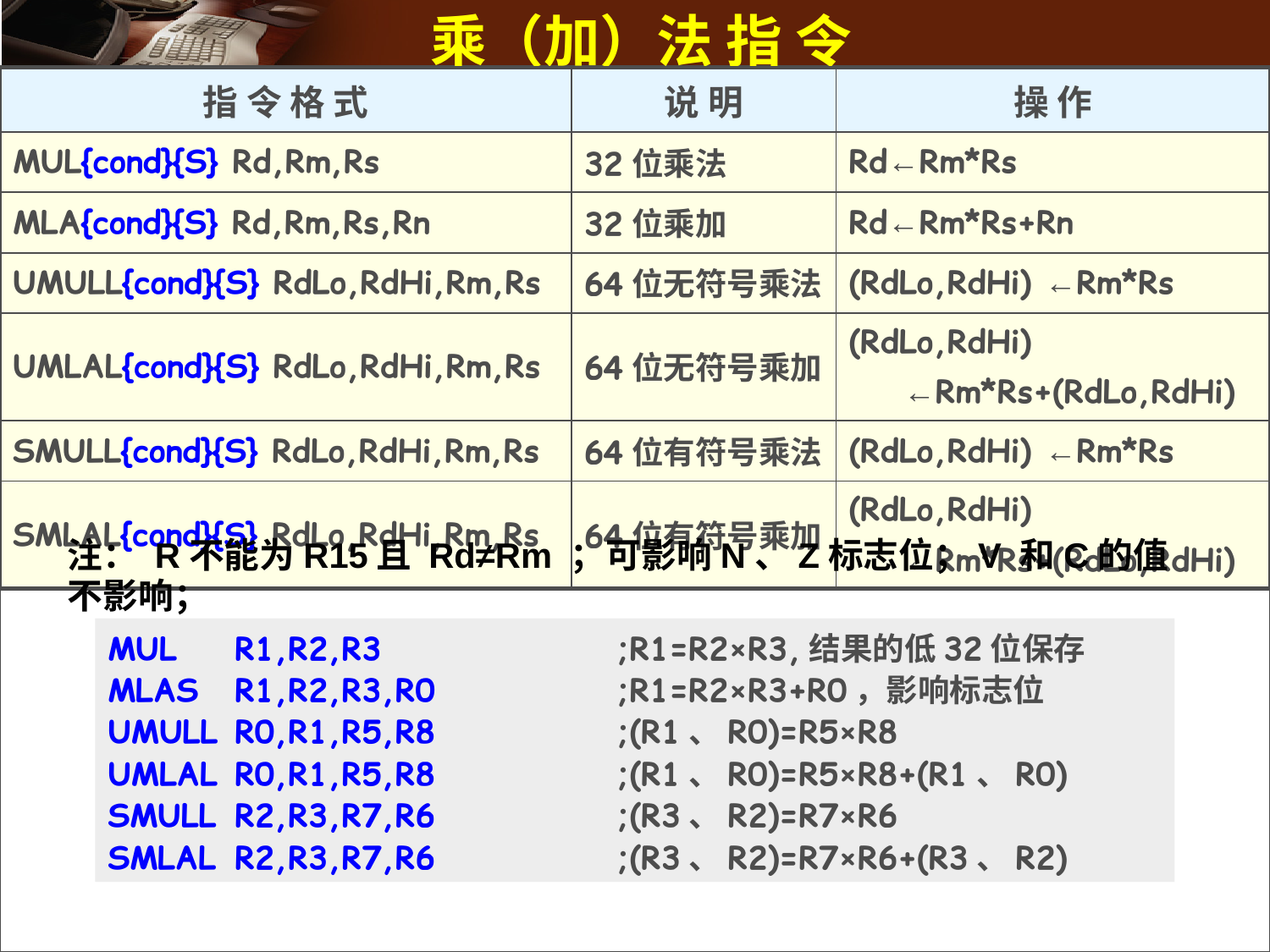

# 乘（加）法 指 令

| 指 令 格 式 | 说 明 | 操 作 |
| --- | --- | --- |
| MUL{cond}{S} Rd,Rm,Rs | 32位乘法 | Rd←Rm\*Rs |
| MLA{cond}{S} Rd,Rm,Rs,Rn | 32位乘加 | Rd←Rm\*Rs+Rn |
| UMULL{cond}{S} RdLo,RdHi,Rm,Rs | 64位无符号乘法 | (RdLo,RdHi) ←Rm\*Rs |
| UMLAL{cond}{S} RdLo,RdHi,Rm,Rs | 64位无符号乘加 | (RdLo,RdHi) ←Rm\*Rs+(RdLo,RdHi) |
| SMULL{cond}{S} RdLo,RdHi,Rm,Rs | 64位有符号乘法 | (RdLo,RdHi) ←Rm\*Rs |
| SMLAL{cond}{S} RdLo,RdHi,Rm,Rs | 64位有符号乘加 | (RdLo,RdHi) ←Rm\*Rs+(RdLo,RdHi) |
注： R不能为R15且 Rd≠Rm ；可影响N、Z标志位；V 和C的值不影响；
MUL	R1,R2,R3     		;R1=R2×R3,结果的低32位保存
MLAS	R1,R2,R3,R0		;R1=R2×R3+R0，影响标志位
UMULL	R0,R1,R5,R8		;(R1、R0)=R5×R8
UMLAL	R0,R1,R5,R8		;(R1、R0)=R5×R8+(R1、R0)
SMULL	R2,R3,R7,R6		;(R3、R2)=R7×R6
SMLAL	R2,R3,R7,R6		;(R3、R2)=R7×R6+(R3、R2)